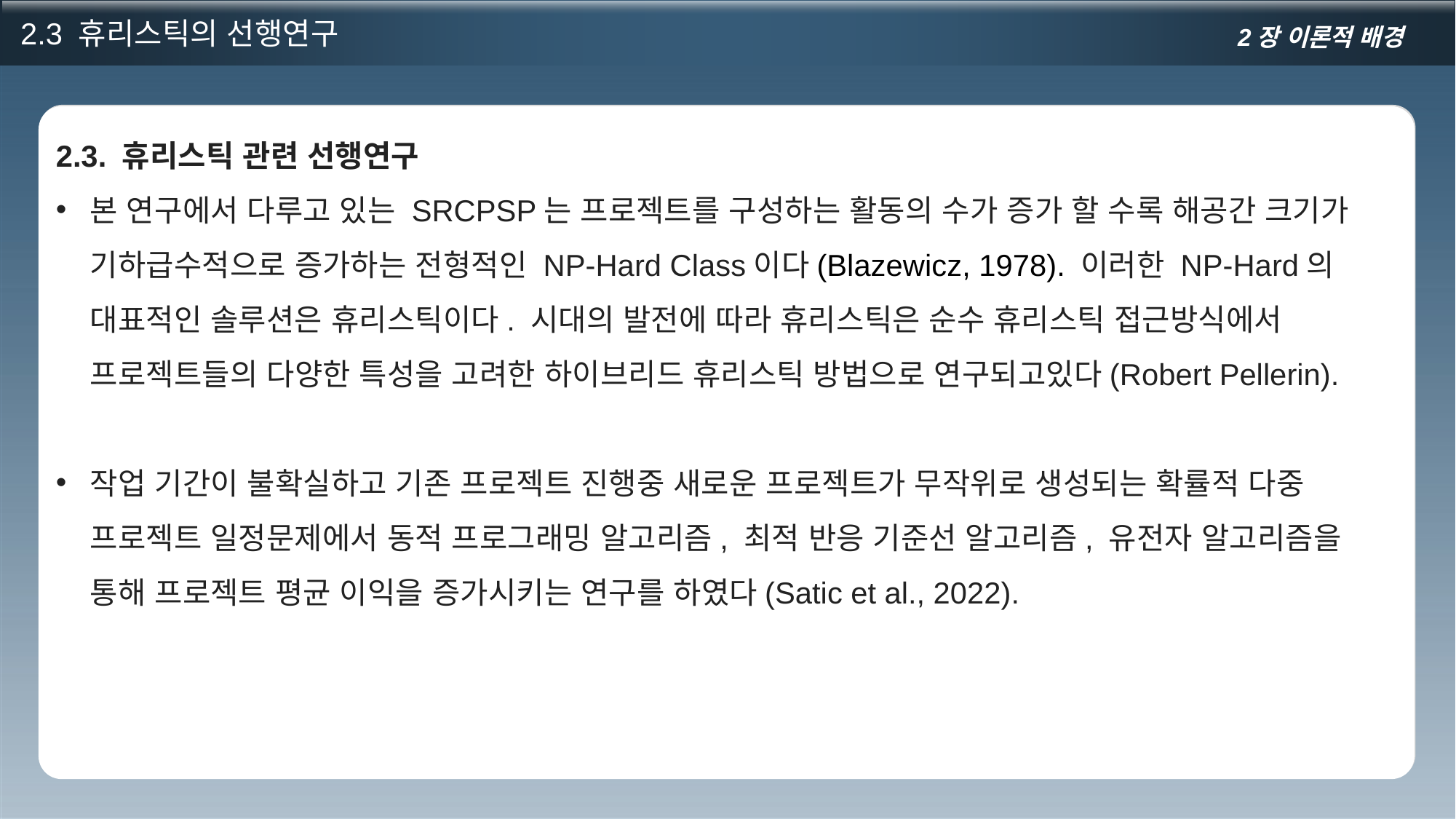

2.3 휴리스틱의 선행연구
2장 이론적 배경
2.3. 휴리스틱 관련 선행연구
본 연구에서 다루고 있는 SRCPSP는 프로젝트를 구성하는 활동의 수가 증가 할 수록 해공간 크기가 기하급수적으로 증가하는 전형적인 NP-Hard Class이다(Blazewicz, 1978). 이러한 NP-Hard의 대표적인 솔루션은 휴리스틱이다. 시대의 발전에 따라 휴리스틱은 순수 휴리스틱 접근방식에서 프로젝트들의 다양한 특성을 고려한 하이브리드 휴리스틱 방법으로 연구되고있다(Robert Pellerin).

작업 기간이 불확실하고 기존 프로젝트 진행중 새로운 프로젝트가 무작위로 생성되는 확률적 다중 프로젝트 일정문제에서 동적 프로그래밍 알고리즘, 최적 반응 기준선 알고리즘, 유전자 알고리즘을 통해 프로젝트 평균 이익을 증가시키는 연구를 하였다(Satic et al., 2022).